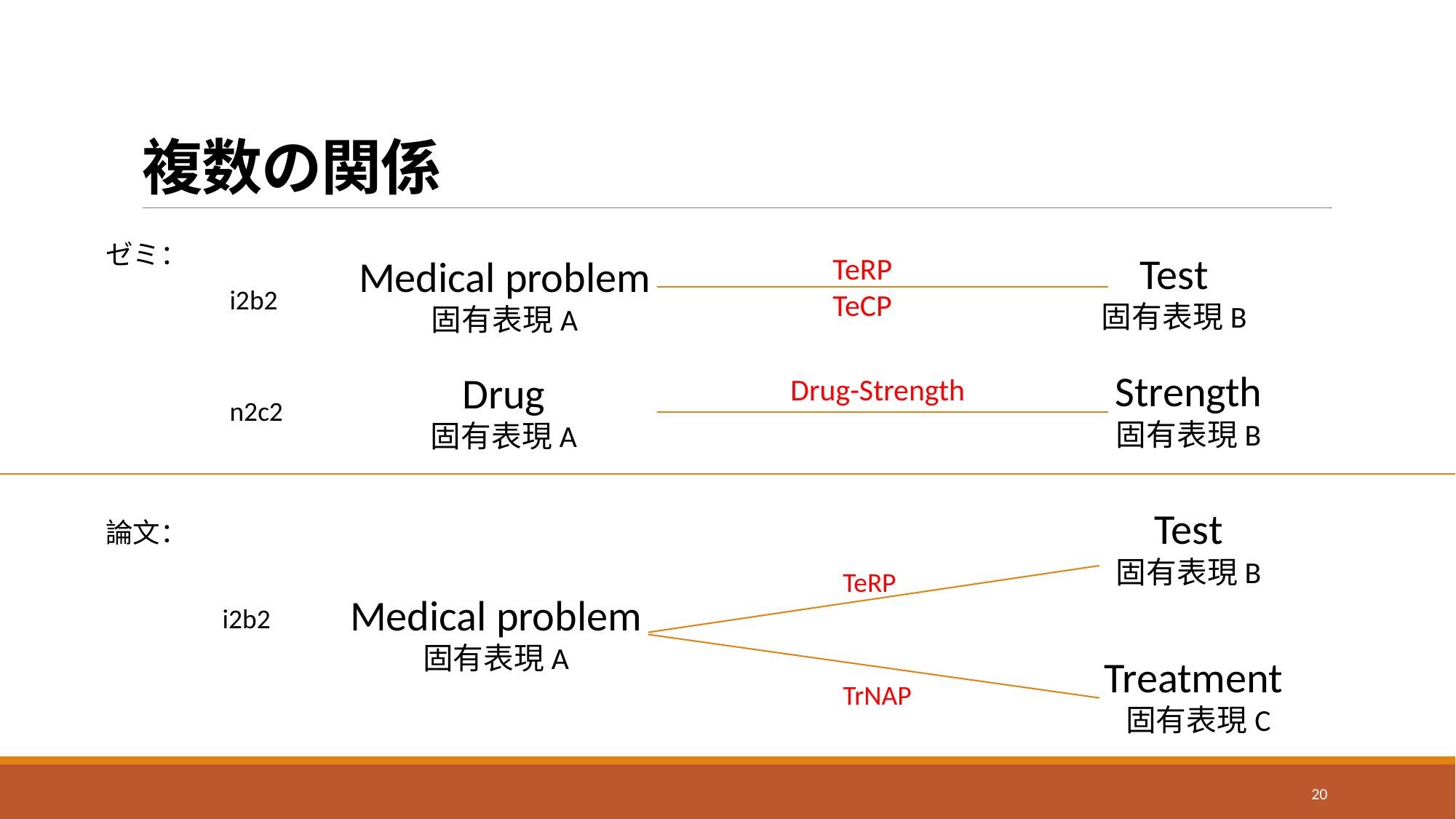

# 複数の関係
ゼミ：
Test
固有表現B
TeRP
TeCP
Medical problem
固有表現A
i2b2
Strength
固有表現B
Drug
固有表現A
Drug-Strength
n2c2
Test
固有表現B
論文：
TeRP
Medical problem
固有表現A
i2b2
Treatment
固有表現C
TrNAP
20